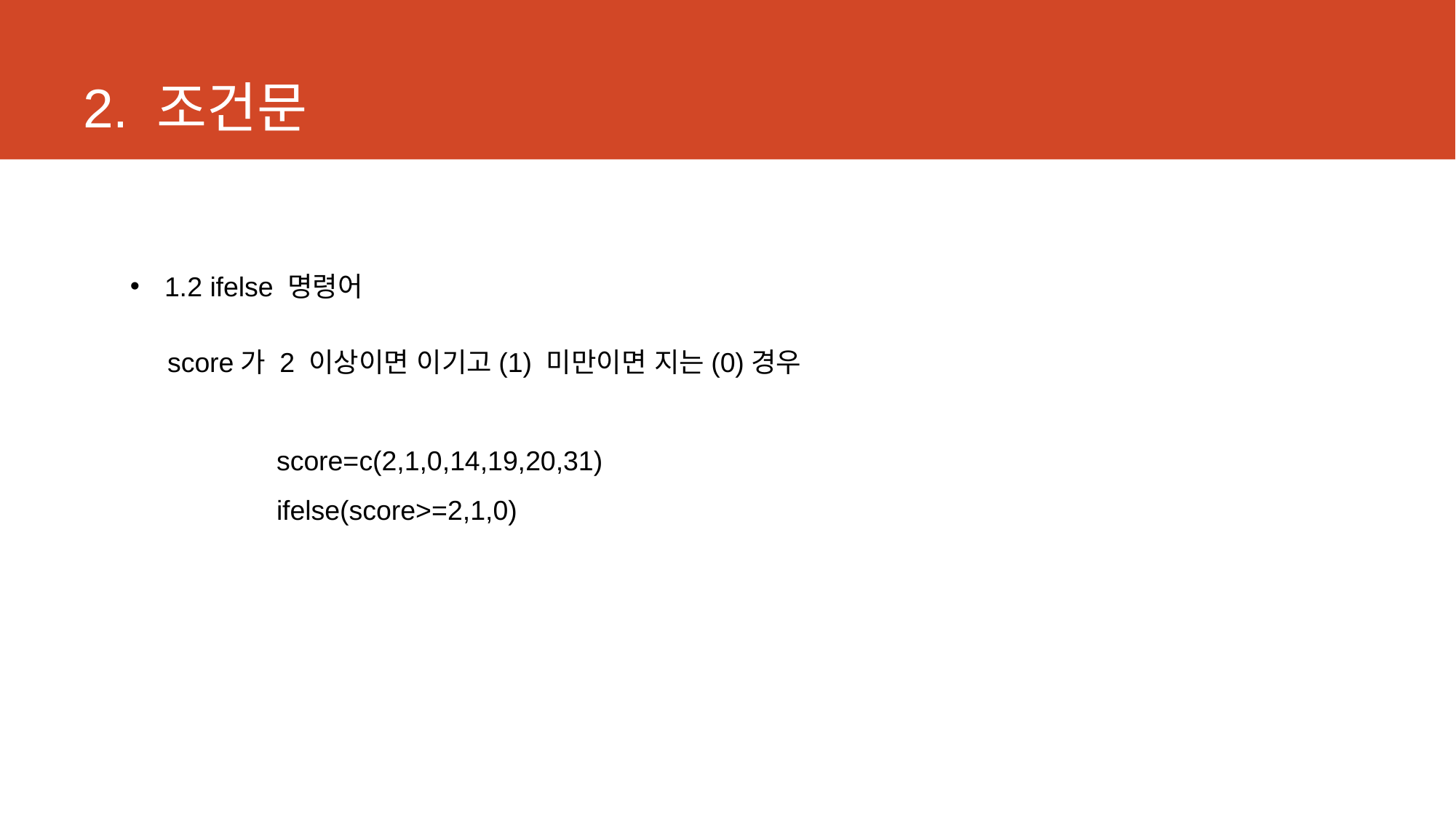

# 2. 조건문
1.2 ifelse 명령어
score가 2 이상이면 이기고(1) 미만이면 지는(0)경우

	score=c(2,1,0,14,19,20,31)
	ifelse(score>=2,1,0)